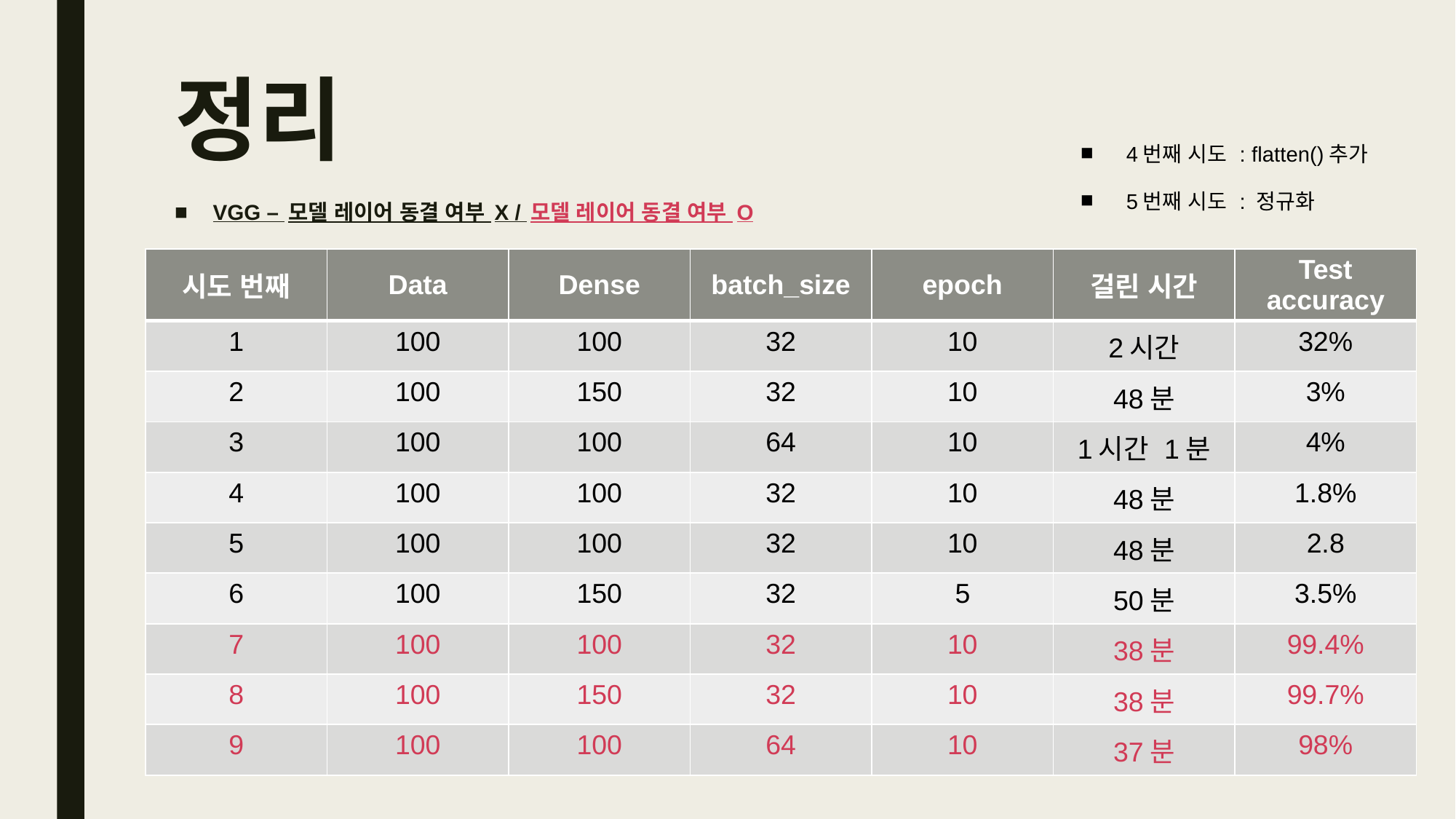

# 정리
4번째 시도 : flatten()추가
5번째 시도 : 정규화
VGG – 모델 레이어 동결 여부 X / 모델 레이어 동결 여부 O
| 시도 번째 | Data | Dense | batch\_size | epoch | 걸린 시간 | Test accuracy |
| --- | --- | --- | --- | --- | --- | --- |
| 1 | 100 | 100 | 32 | 10 | 2시간 | 32% |
| 2 | 100 | 150 | 32 | 10 | 48분 | 3% |
| 3 | 100 | 100 | 64 | 10 | 1시간 1분 | 4% |
| 4 | 100 | 100 | 32 | 10 | 48분 | 1.8% |
| 5 | 100 | 100 | 32 | 10 | 48분 | 2.8 |
| 6 | 100 | 150 | 32 | 5 | 50분 | 3.5% |
| 7 | 100 | 100 | 32 | 10 | 38분 | 99.4% |
| 8 | 100 | 150 | 32 | 10 | 38분 | 99.7% |
| 9 | 100 | 100 | 64 | 10 | 37분 | 98% |